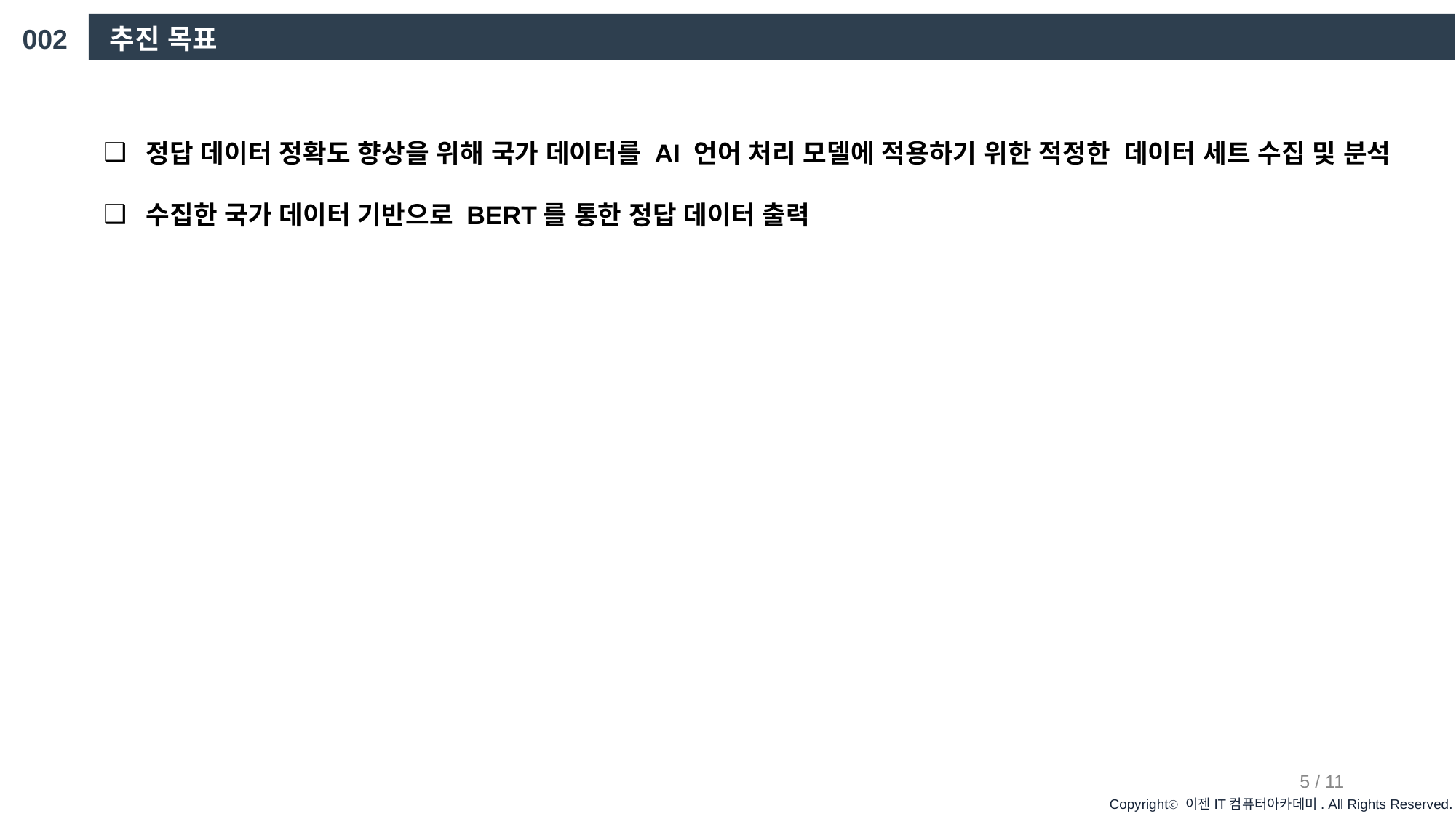

002
추진 목표
정답 데이터 정확도 향상을 위해 국가 데이터를 AI 언어 처리 모델에 적용하기 위한 적정한  데이터 세트 수집 및 분석
수집한 국가 데이터 기반으로 BERT를 통한 정답 데이터 출력
5 / 11